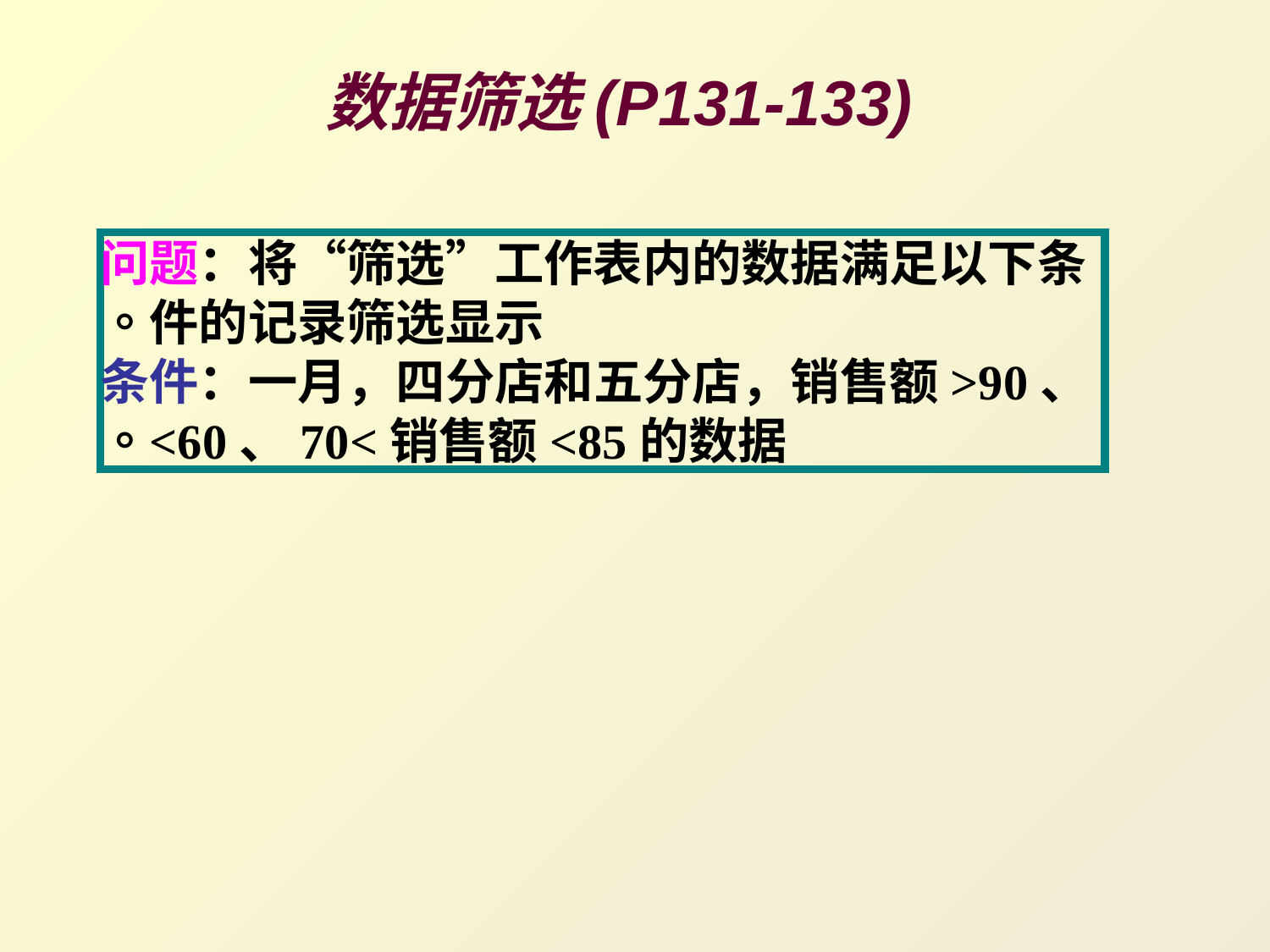

数据筛选(P131-133)
问题：将“筛选”工作表内的数据满足以下条件的记录筛选显示。
条件：一月，四分店和五分店，销售额>90、<60、70<销售额<85的数据。